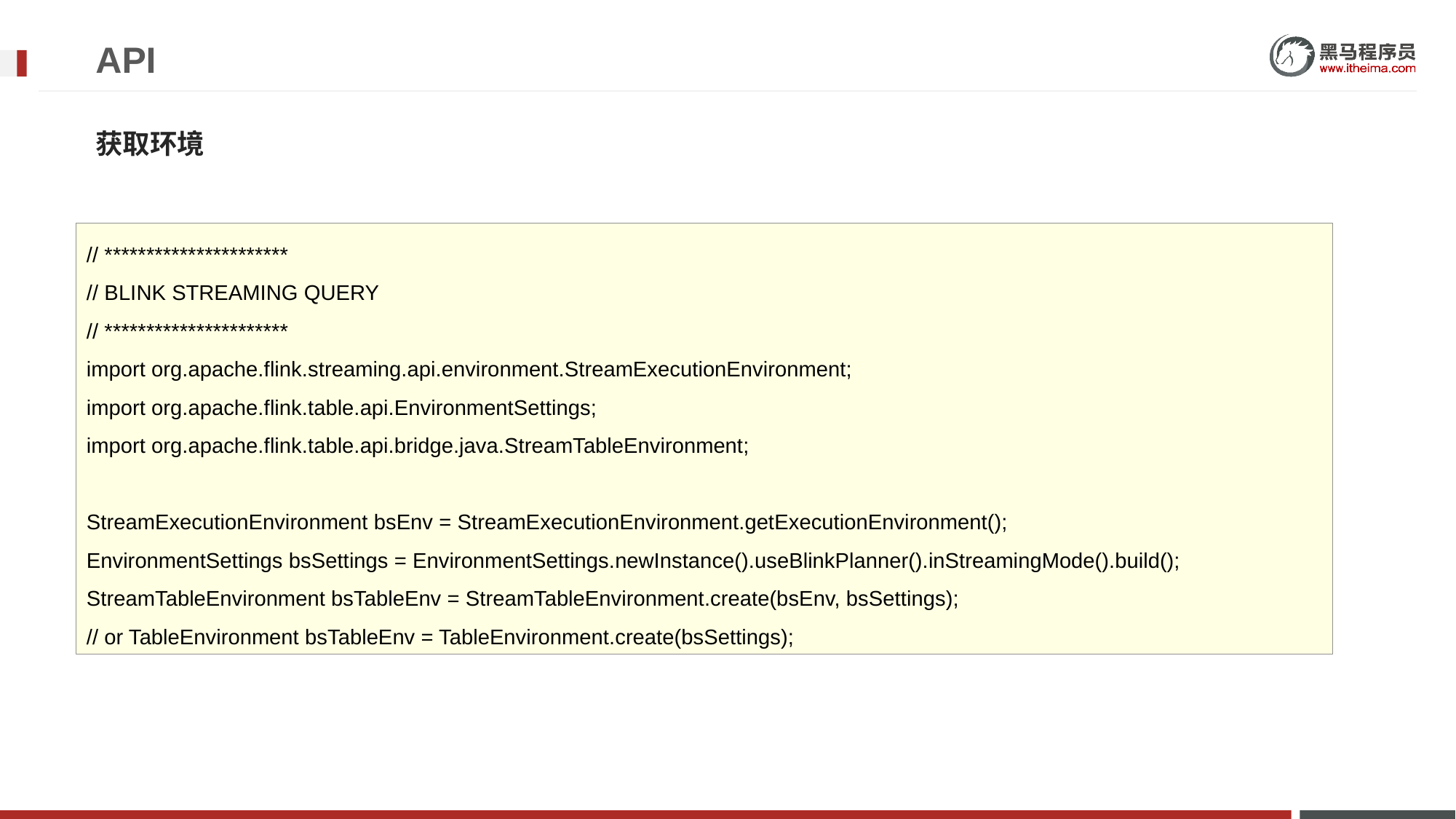

# API
获取环境
// **********************
// BLINK STREAMING QUERY
// **********************
import org.apache.flink.streaming.api.environment.StreamExecutionEnvironment;
import org.apache.flink.table.api.EnvironmentSettings;
import org.apache.flink.table.api.bridge.java.StreamTableEnvironment;

StreamExecutionEnvironment bsEnv = StreamExecutionEnvironment.getExecutionEnvironment();
EnvironmentSettings bsSettings = EnvironmentSettings.newInstance().useBlinkPlanner().inStreamingMode().build();
StreamTableEnvironment bsTableEnv = StreamTableEnvironment.create(bsEnv, bsSettings);
// or TableEnvironment bsTableEnv = TableEnvironment.create(bsSettings);